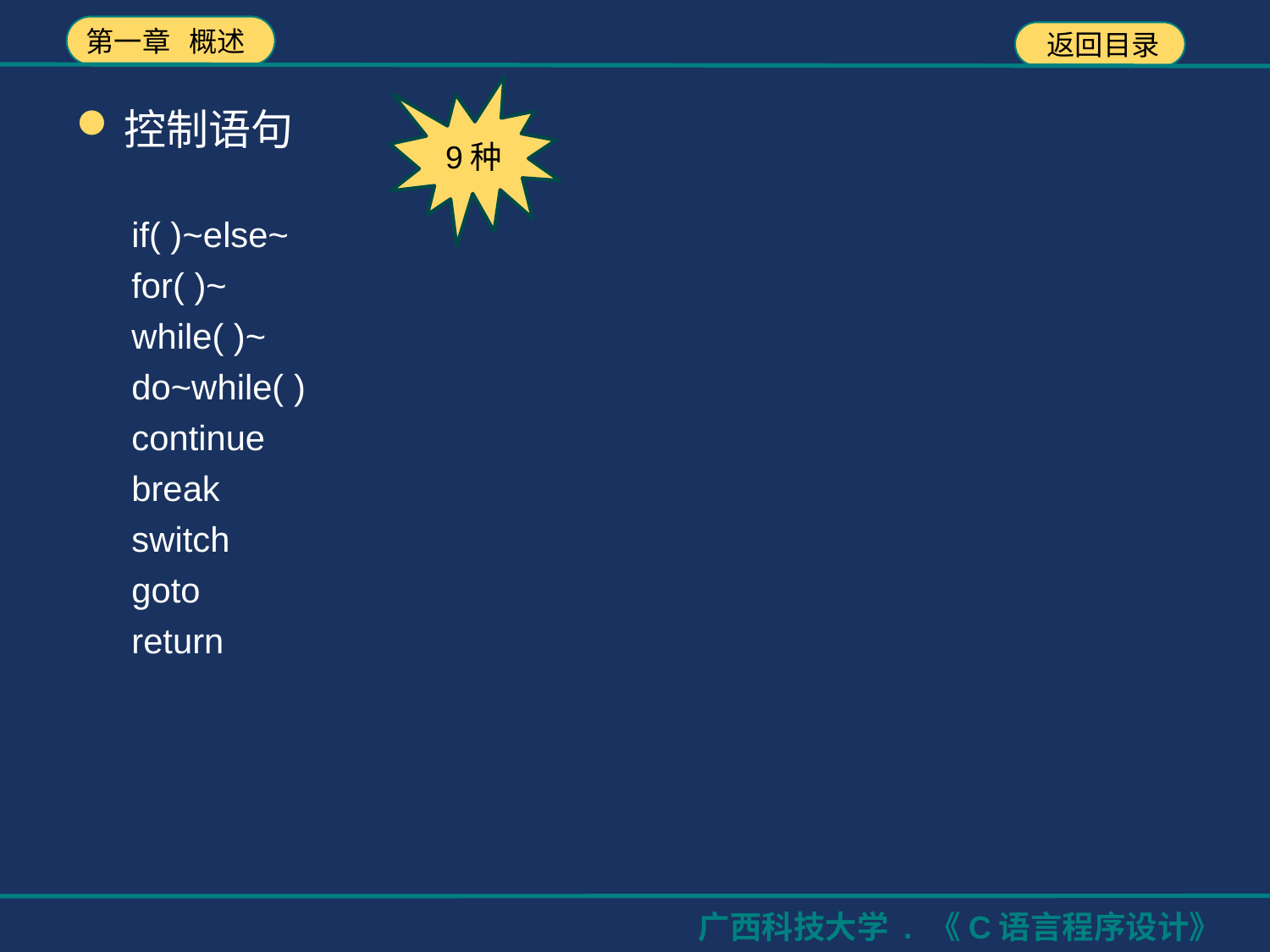

9种
控制语句

if( )~else~
for( )~
while( )~
do~while( )
continue
break
switch
goto
return